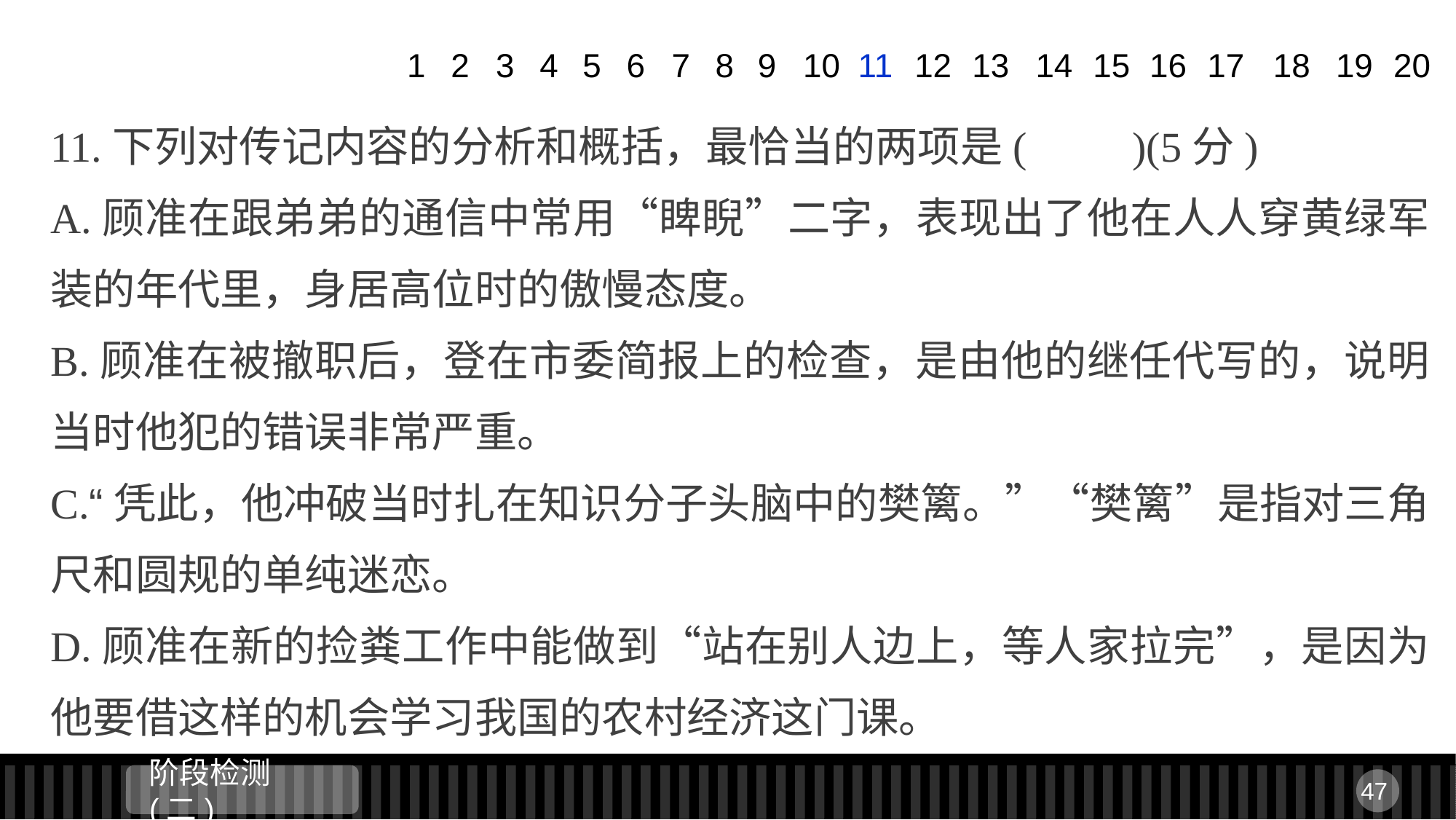

1
2
3
4
5
6
7
8
9
11
12
13
14
15
16
17
18
19
20
10
11.下列对传记内容的分析和概括，最恰当的两项是(　　)(5分)
A.顾准在跟弟弟的通信中常用“睥睨”二字，表现出了他在人人穿黄绿军装的年代里，身居高位时的傲慢态度。
B.顾准在被撤职后，登在市委简报上的检查，是由他的继任代写的，说明当时他犯的错误非常严重。
C.“凭此，他冲破当时扎在知识分子头脑中的樊篱。”“樊篱”是指对三角尺和圆规的单纯迷恋。
D.顾准在新的捡粪工作中能做到“站在别人边上，等人家拉完”，是因为他要借这样的机会学习我国的农村经济这门课。